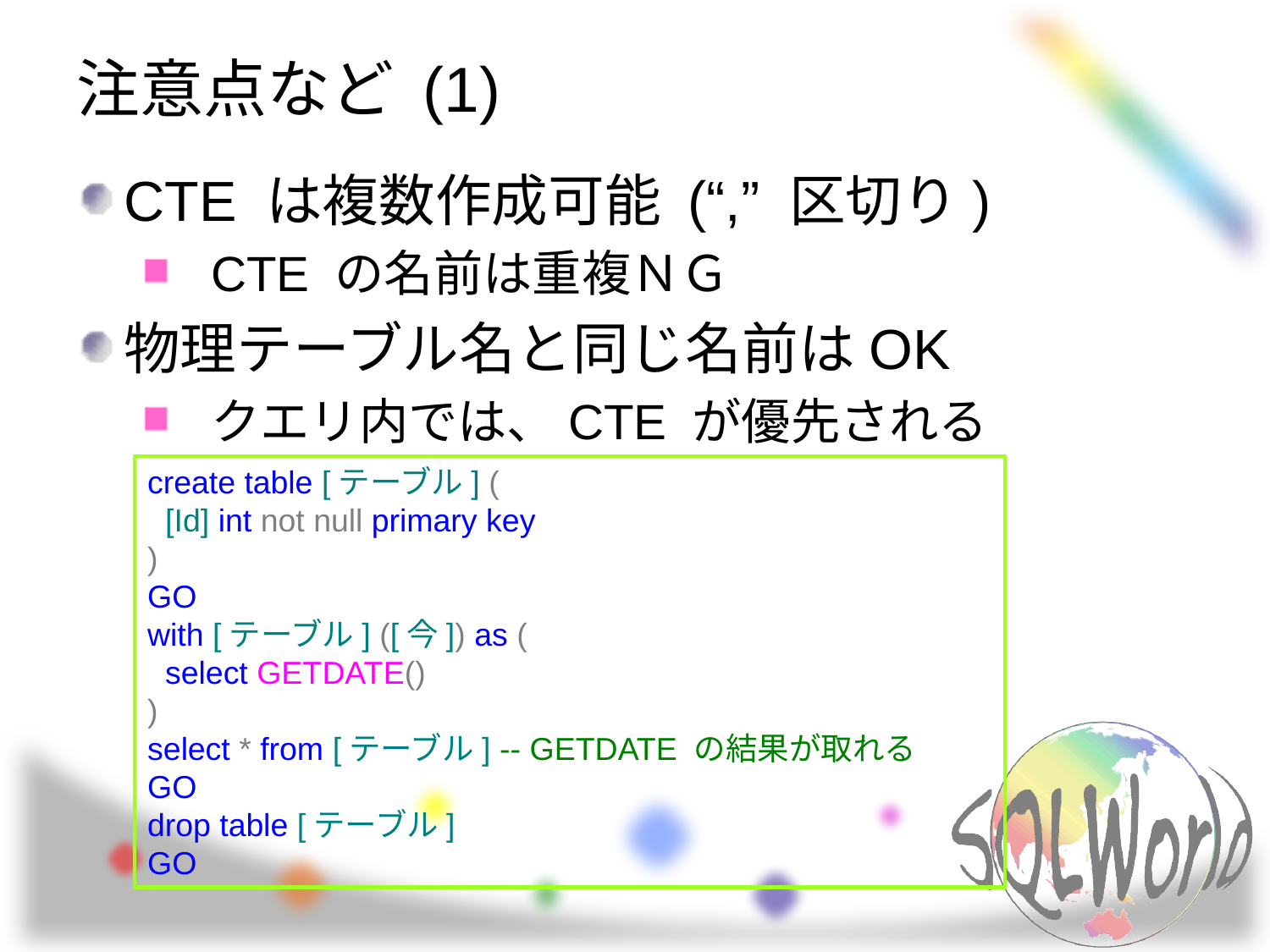

# 注意点など (1)
CTE は複数作成可能 (“,” 区切り)
CTE の名前は重複ＮＧ
物理テーブル名と同じ名前はOK
クエリ内では、CTE が優先される
create table [テーブル] (
  [Id] int not null primary key
)
GO
with [テーブル] ([今]) as (
  select GETDATE()
)
select * from [テーブル] -- GETDATE の結果が取れる
GO
drop table [テーブル]
GO